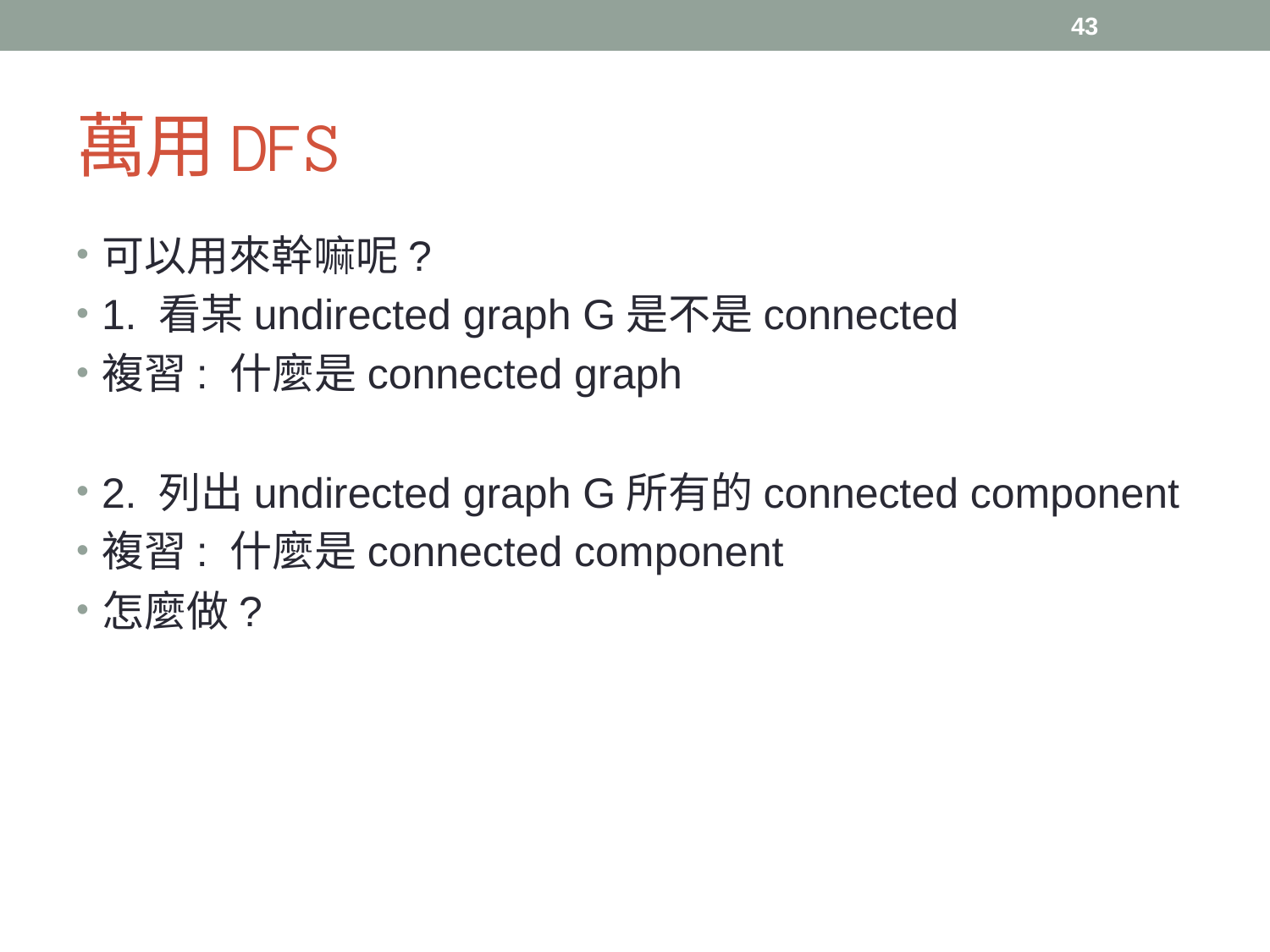

43
# 萬用DFS
可以用來幹嘛呢?
1. 看某undirected graph G是不是connected
複習: 什麼是connected graph

2. 列出undirected graph G所有的connected component
複習: 什麼是connected component
怎麼做?